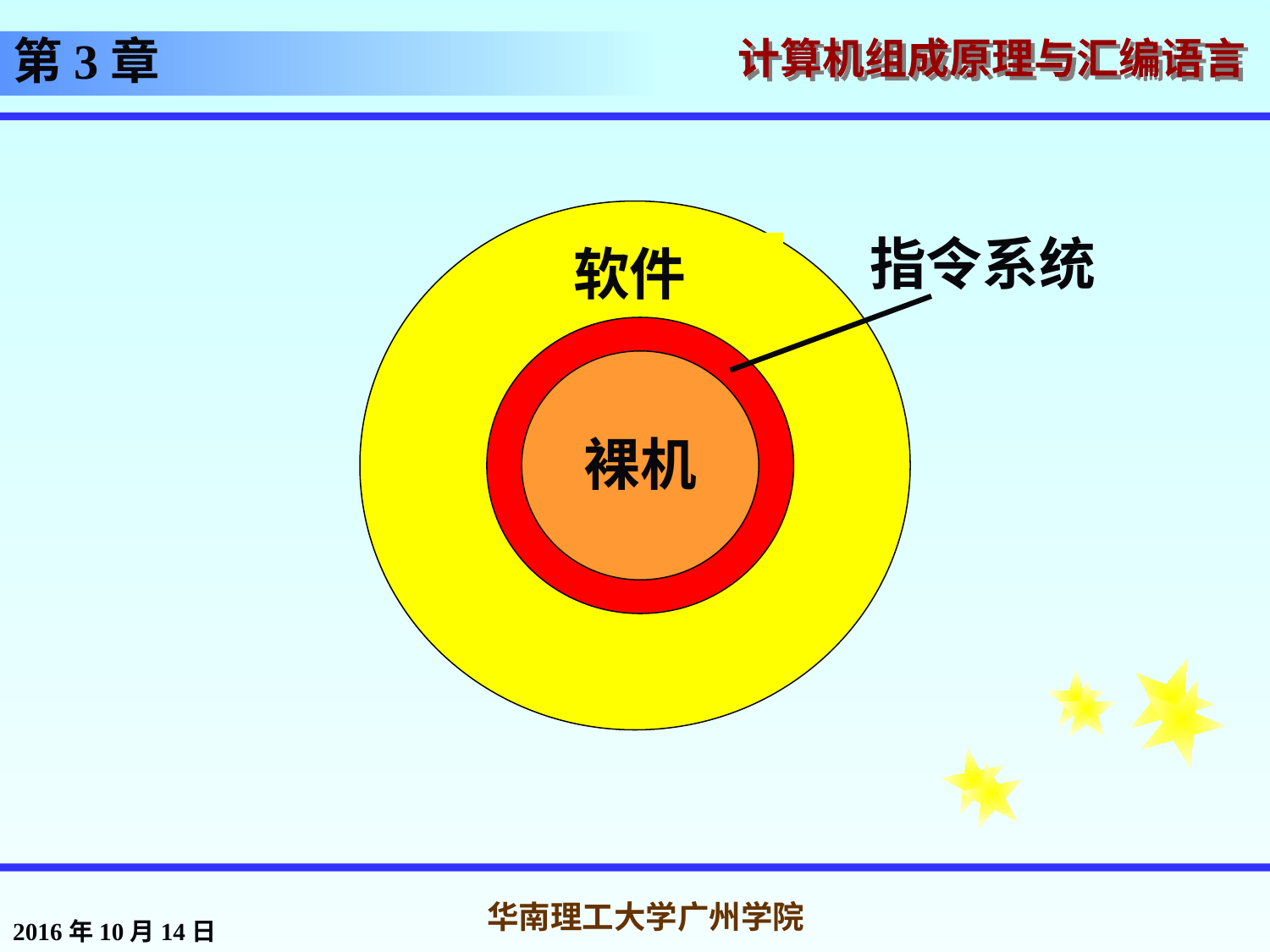

# 第3章

软件
指令系统

裸机
2016年10月14日
华南理工大学广州学院